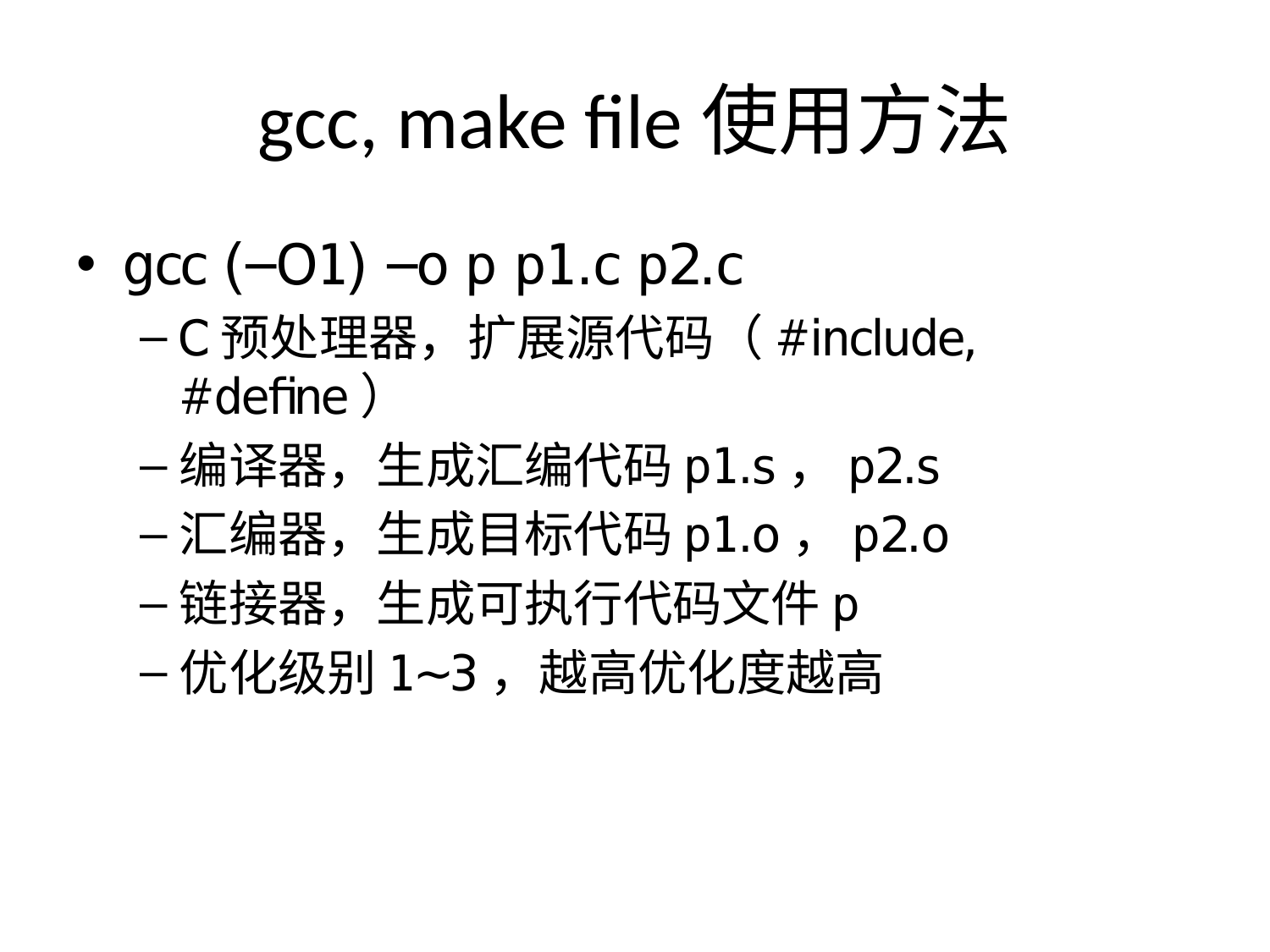

# gcc, make file使用方法
gcc (–O1) –o p p1.c p2.c
C预处理器，扩展源代码（#include, #define）
编译器，生成汇编代码p1.s，p2.s
汇编器，生成目标代码p1.o，p2.o
链接器，生成可执行代码文件p
优化级别1~3，越高优化度越高